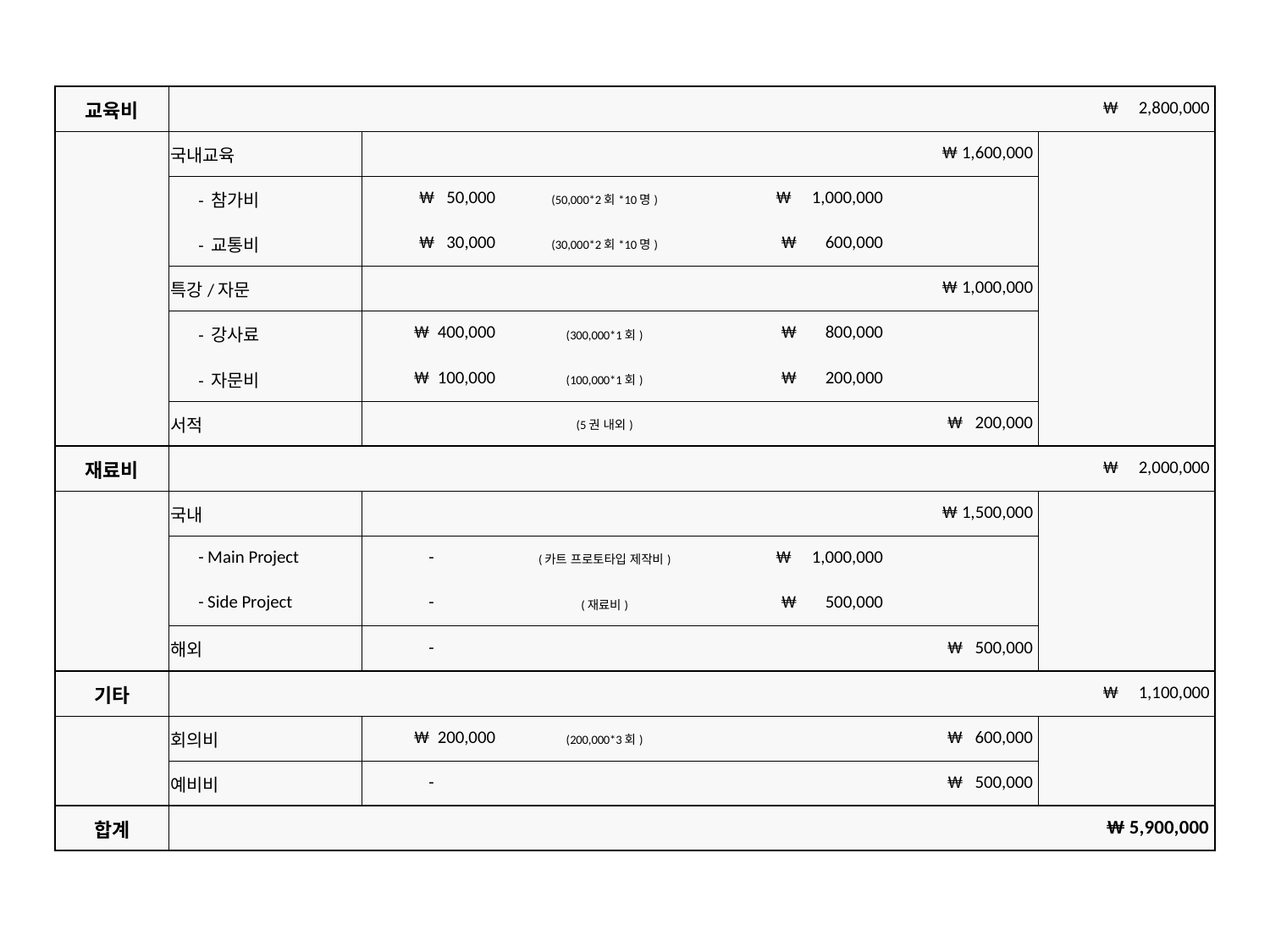

| 교육비 |  |  |  |  |  | ₩ 2,800,000 |
| --- | --- | --- | --- | --- | --- | --- |
|  | 국내교육 |  |  |  | ₩ 1,600,000 |  |
|  | - 참가비 | ₩ 50,000 | (50,000\*2회\*10명) | ₩ 1,000,000 |  |  |
|  | - 교통비 | ₩ 30,000 | (30,000\*2회\*10명) | ₩ 600,000 |  |  |
|  | 특강/자문 |  |  |  | ₩ 1,000,000 |  |
|  | - 강사료 | ₩ 400,000 | (300,000\*1회) | ₩ 800,000 |  |  |
|  | - 자문비 | ₩ 100,000 | (100,000\*1회) | ₩ 200,000 |  |  |
|  | 서적 |  | (5권 내외) |  | ₩ 200,000 |  |
| 재료비 |  |  |  |  |  | ₩ 2,000,000 |
|  | 국내 |  |  |  | ₩ 1,500,000 |  |
|  | - Main Project | - | (카트 프로토타입 제작비) | ₩ 1,000,000 |  |  |
|  | - Side Project | - | (재료비) | ₩ 500,000 |  |  |
|  | 해외 | - |  |  | ₩ 500,000 |  |
| 기타 |  |  |  |  |  | ₩ 1,100,000 |
|  | 회의비 | ₩ 200,000 | (200,000\*3회) |  | ₩ 600,000 |  |
|  | 예비비 | - |  |  | ₩ 500,000 |  |
| 합계 |  |  |  |  |  | ₩ 5,900,000 |